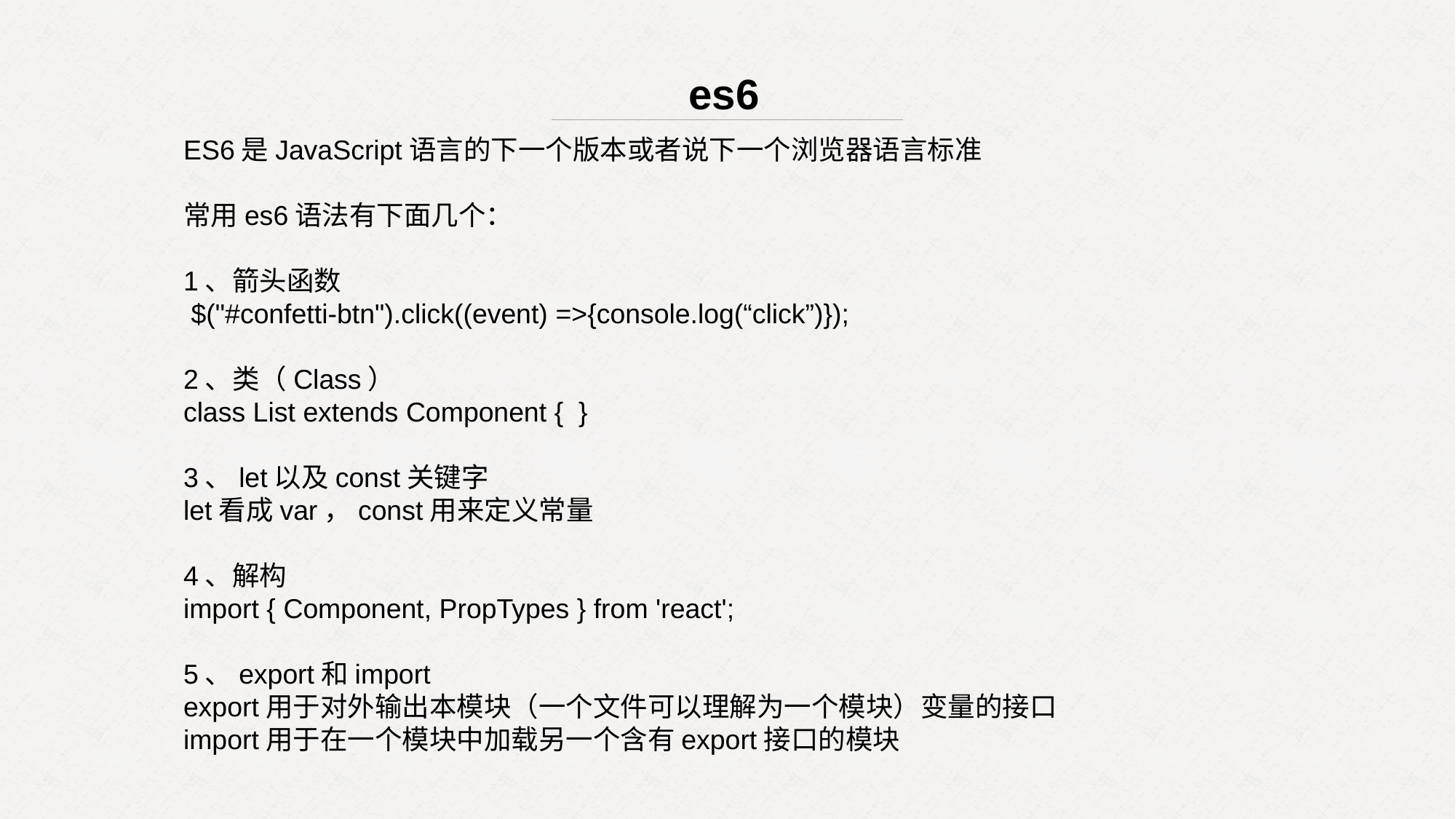

es6
ES6是JavaScript语言的下一个版本或者说下一个浏览器语言标准

常用es6语法有下面几个：

1、箭头函数
 $("#confetti-btn").click((event) =>{console.log(“click”)});

2、类（Class）
class List extends Component {  }

3、let以及const关键字
let看成var，const用来定义常量

4、解构
import { Component, PropTypes } from 'react';

5、export和import
export用于对外输出本模块（一个文件可以理解为一个模块）变量的接口
import用于在一个模块中加载另一个含有export接口的模块